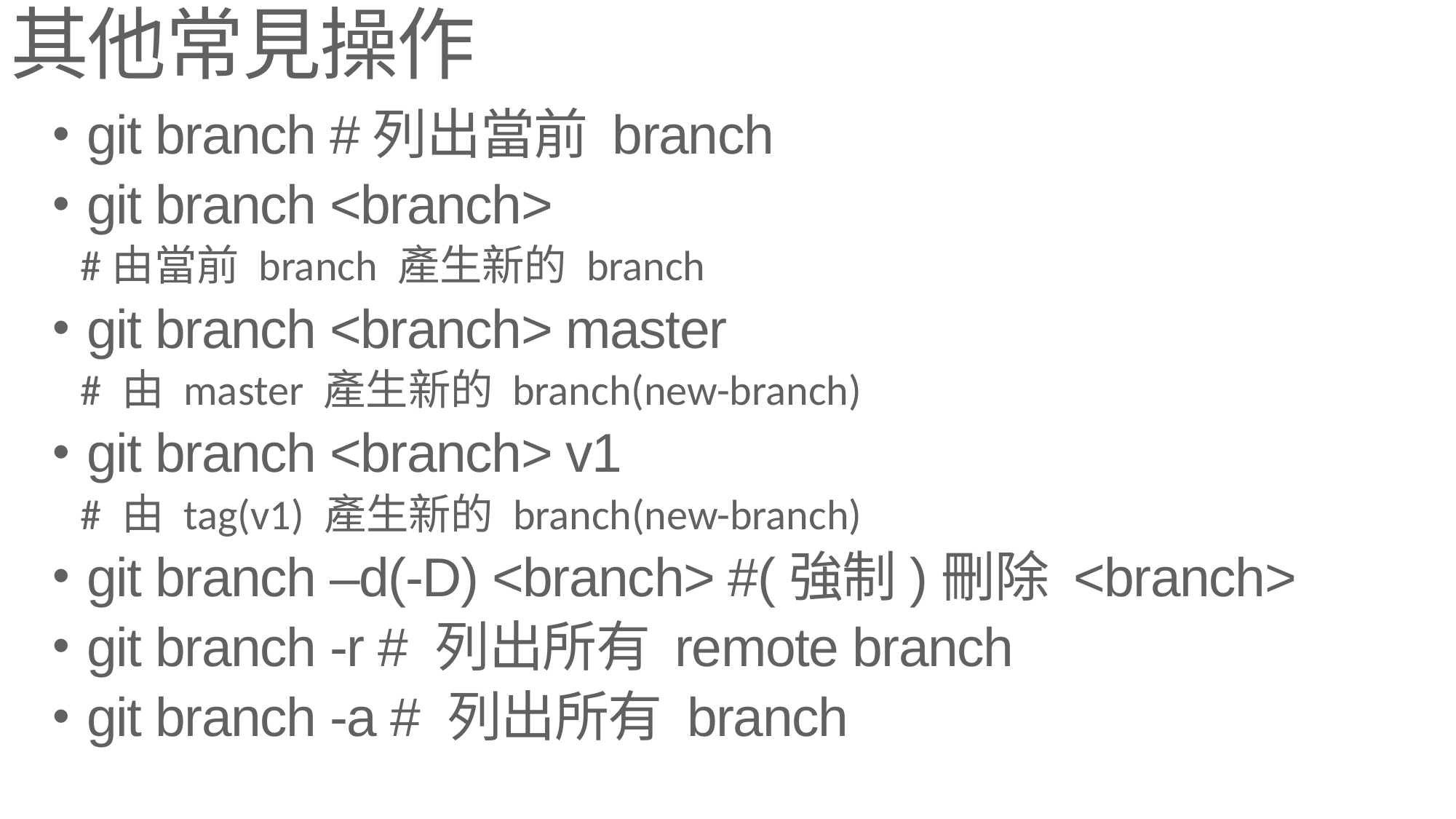

# 其他常見操作
git branch #列出當前 branch
git branch <branch>
#由當前 branch 產生新的 branch
git branch <branch> master
# 由 master 產生新的 branch(new-branch)
git branch <branch> v1
# 由 tag(v1) 產生新的 branch(new-branch)
git branch –d(-D) <branch> #(強制)刪除 <branch>
git branch -r # 列出所有 remote branch
git branch -a # 列出所有 branch